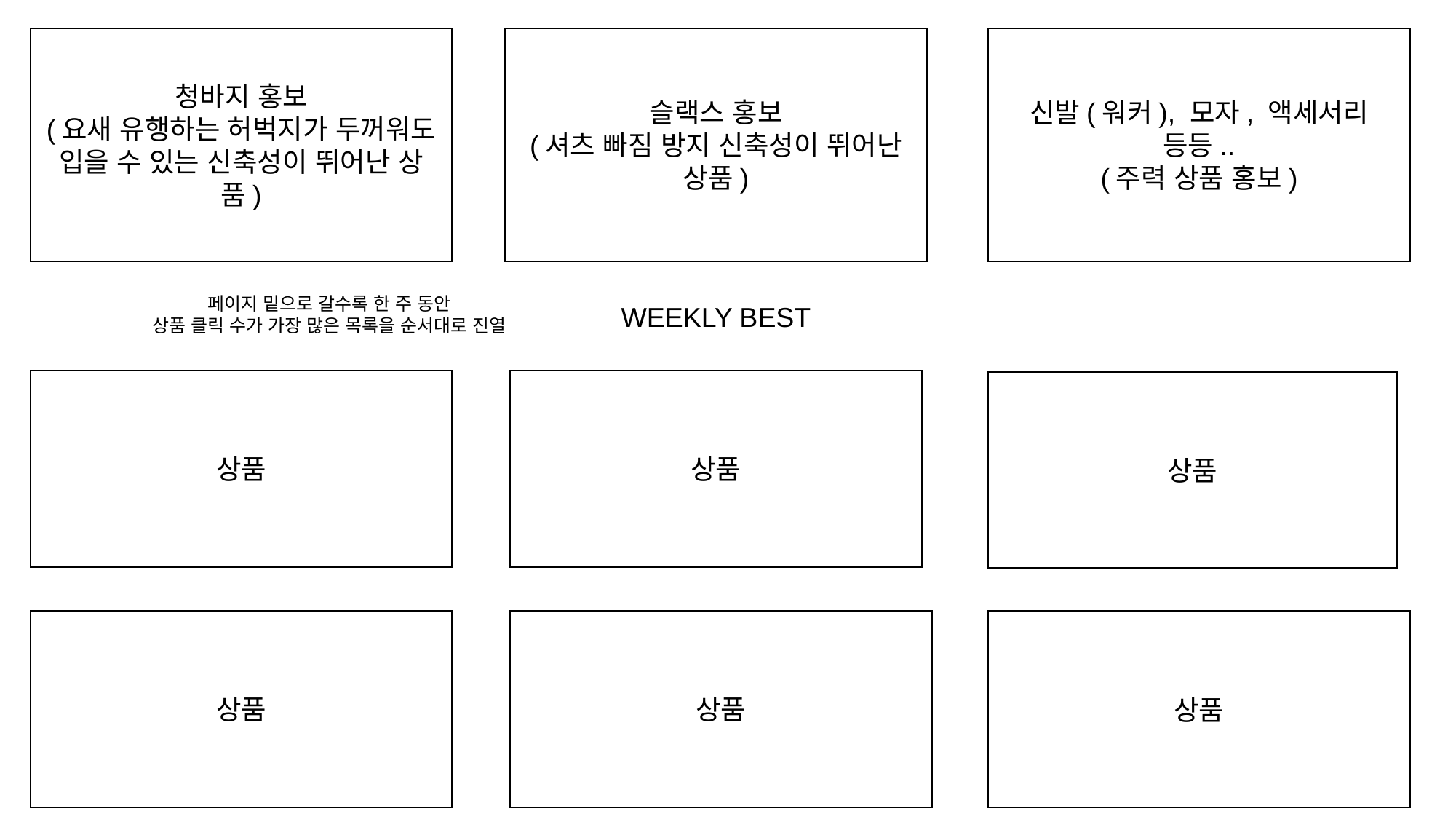

청바지 홍보
(요새 유행하는 허벅지가 두꺼워도 입을 수 있는 신축성이 뛰어난 상품)
슬랙스 홍보
(셔츠 빠짐 방지 신축성이 뛰어난 상품)
신발(워커), 모자, 액세서리
등등..
(주력 상품 홍보)
페이지 밑으로 갈수록 한 주 동안
상품 클릭 수가 가장 많은 목록을 순서대로 진열
WEEKLY BEST
상품
상품
상품
상품
상품
상품